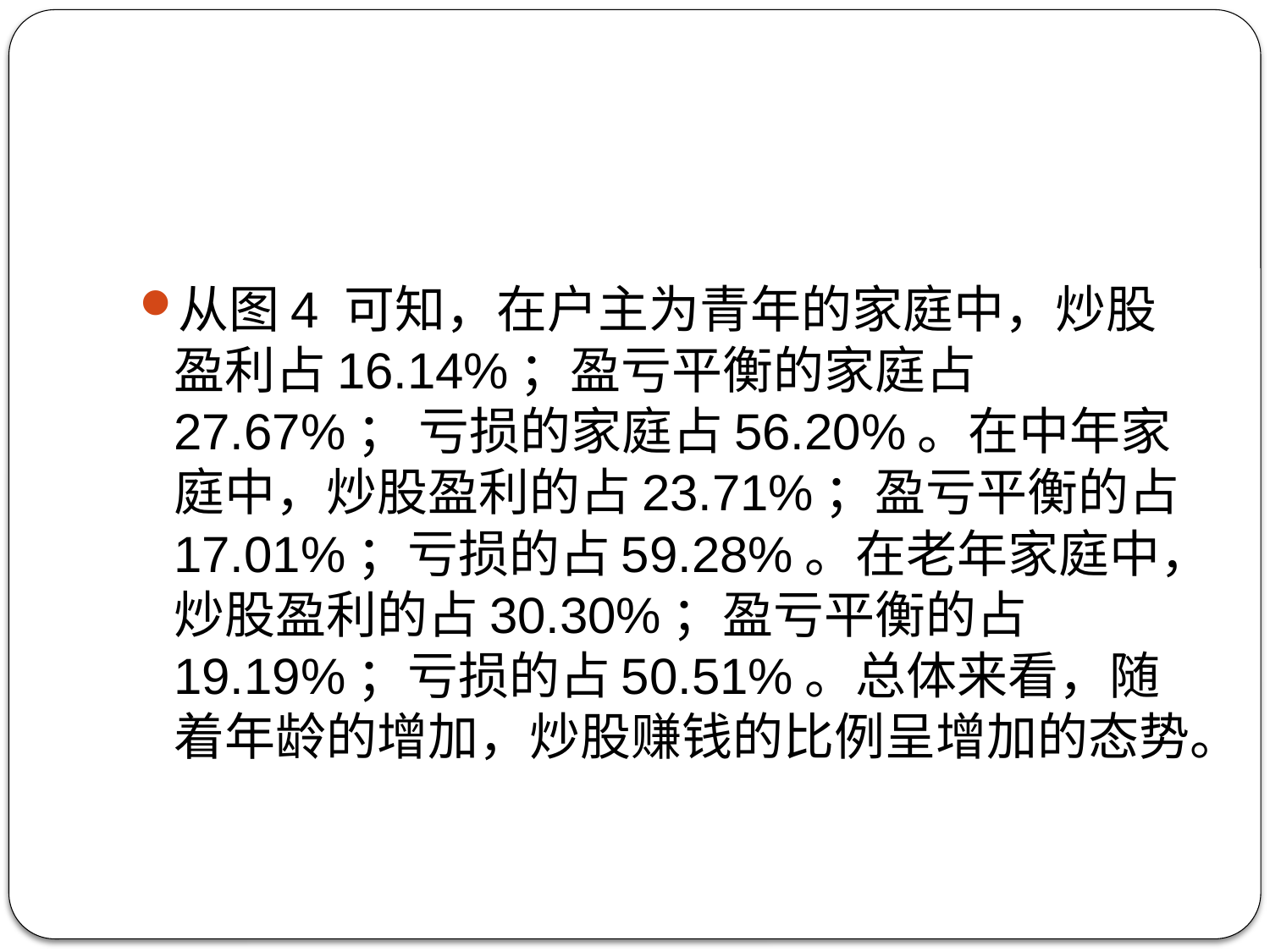

从图4 可知，在户主为青年的家庭中，炒股盈利占16.14%；盈亏平衡的家庭占27.67%； 亏损的家庭占56.20%。在中年家庭中，炒股盈利的占23.71%；盈亏平衡的占17.01%；亏损的占59.28%。在老年家庭中，炒股盈利的占30.30%；盈亏平衡的占19.19%；亏损的占50.51%。总体来看，随着年龄的增加，炒股赚钱的比例呈增加的态势。
28